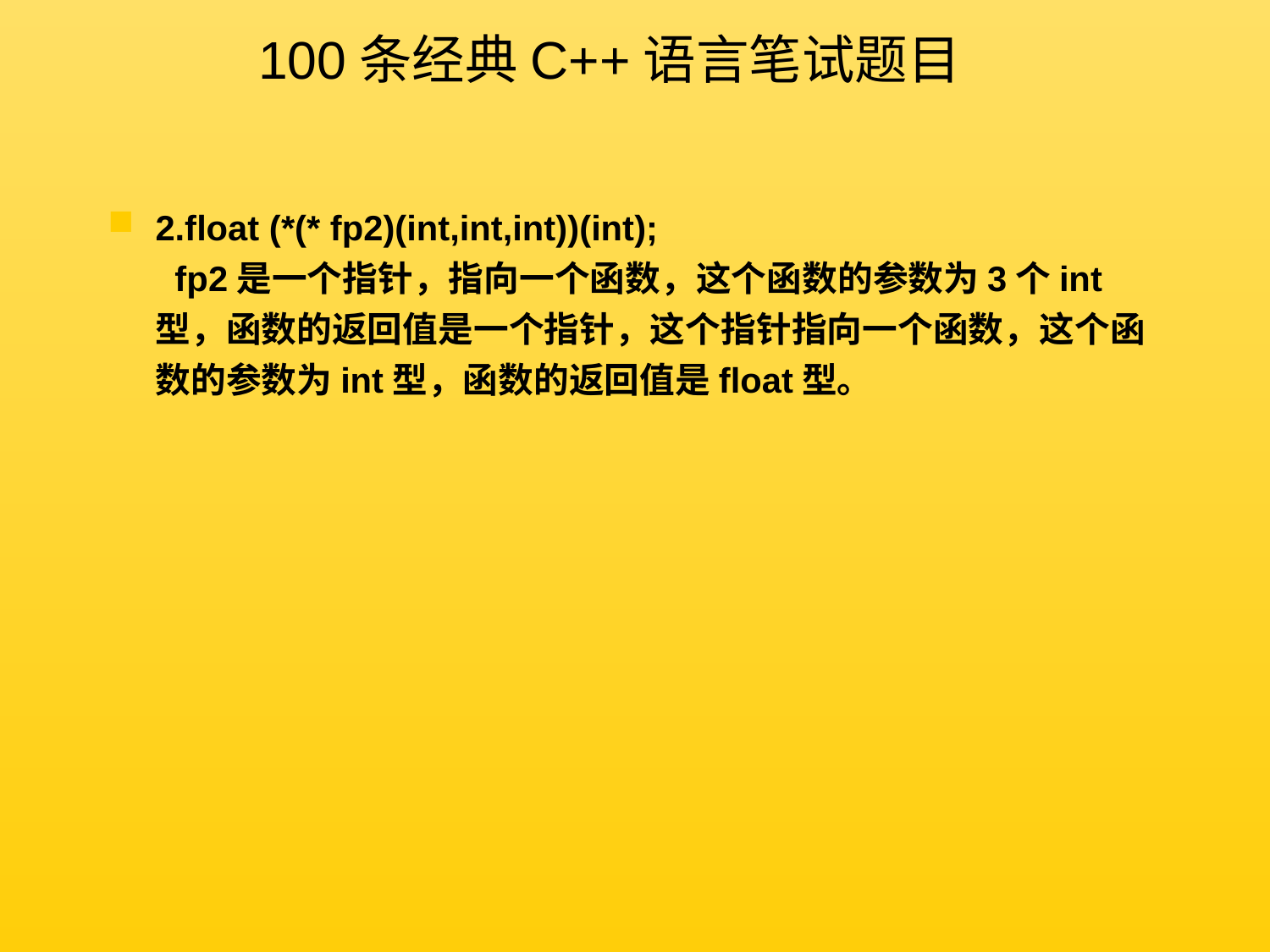

100条经典C++语言笔试题目
2.float (*(* fp2)(int,int,int))(int);
  fp2是一个指针，指向一个函数，这个函数的参数为3个int型，函数的返回值是一个指针，这个指针指向一个函数，这个函数的参数为int型，函数的返回值是float型。